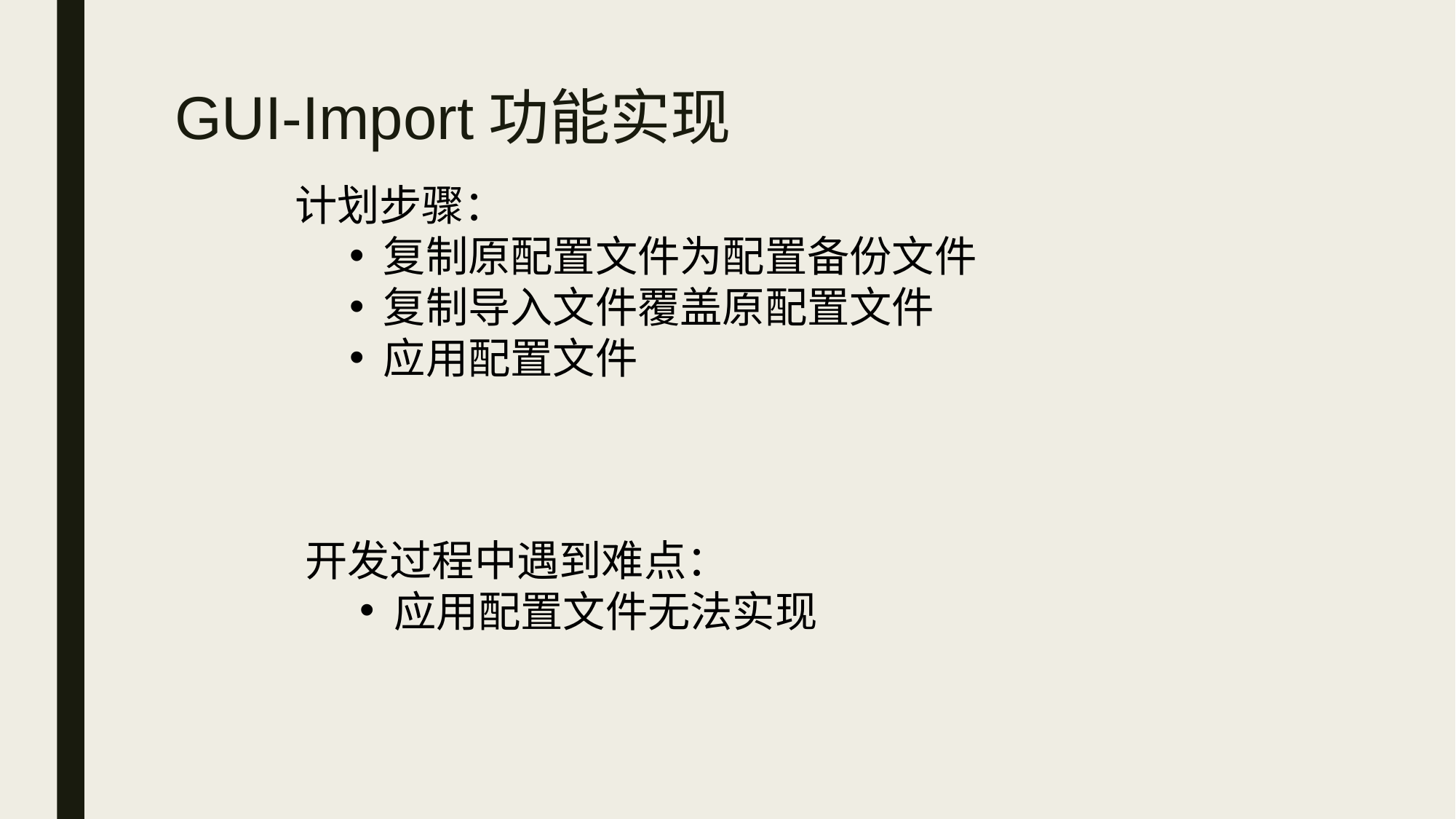

# GUI-Import功能实现
计划步骤：
复制原配置文件为配置备份文件
复制导入文件覆盖原配置文件
应用配置文件
开发过程中遇到难点：
应用配置文件无法实现